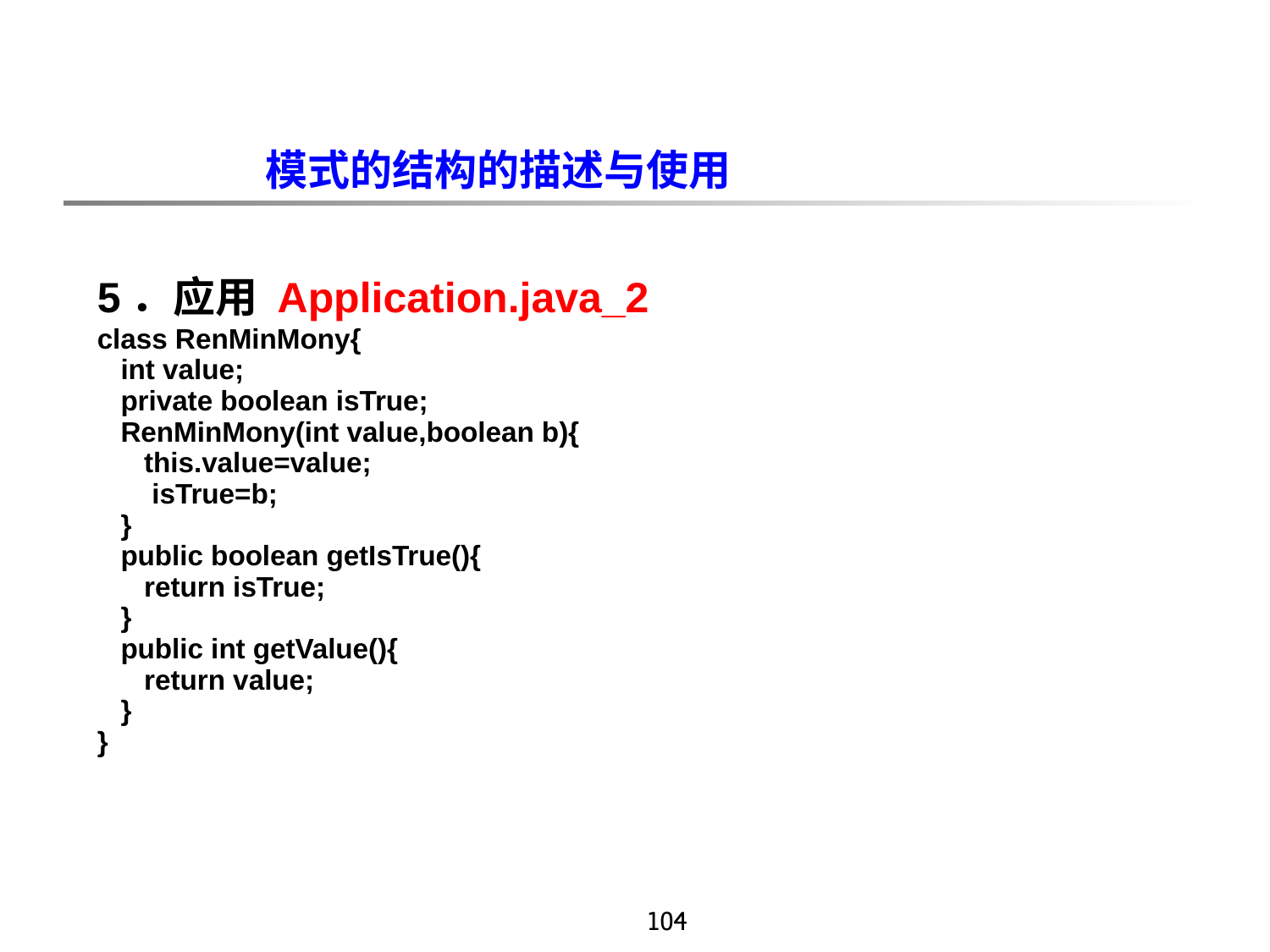

模式的结构的描述与使用

5．应用 Application.java_2
class RenMinMony{
   int value;
   private boolean isTrue;
   RenMinMony(int value,boolean b){
      this.value=value;
       isTrue=b;
   }
   public boolean getIsTrue(){
      return isTrue;
   }
   public int getValue(){
      return value;
   }
}

104